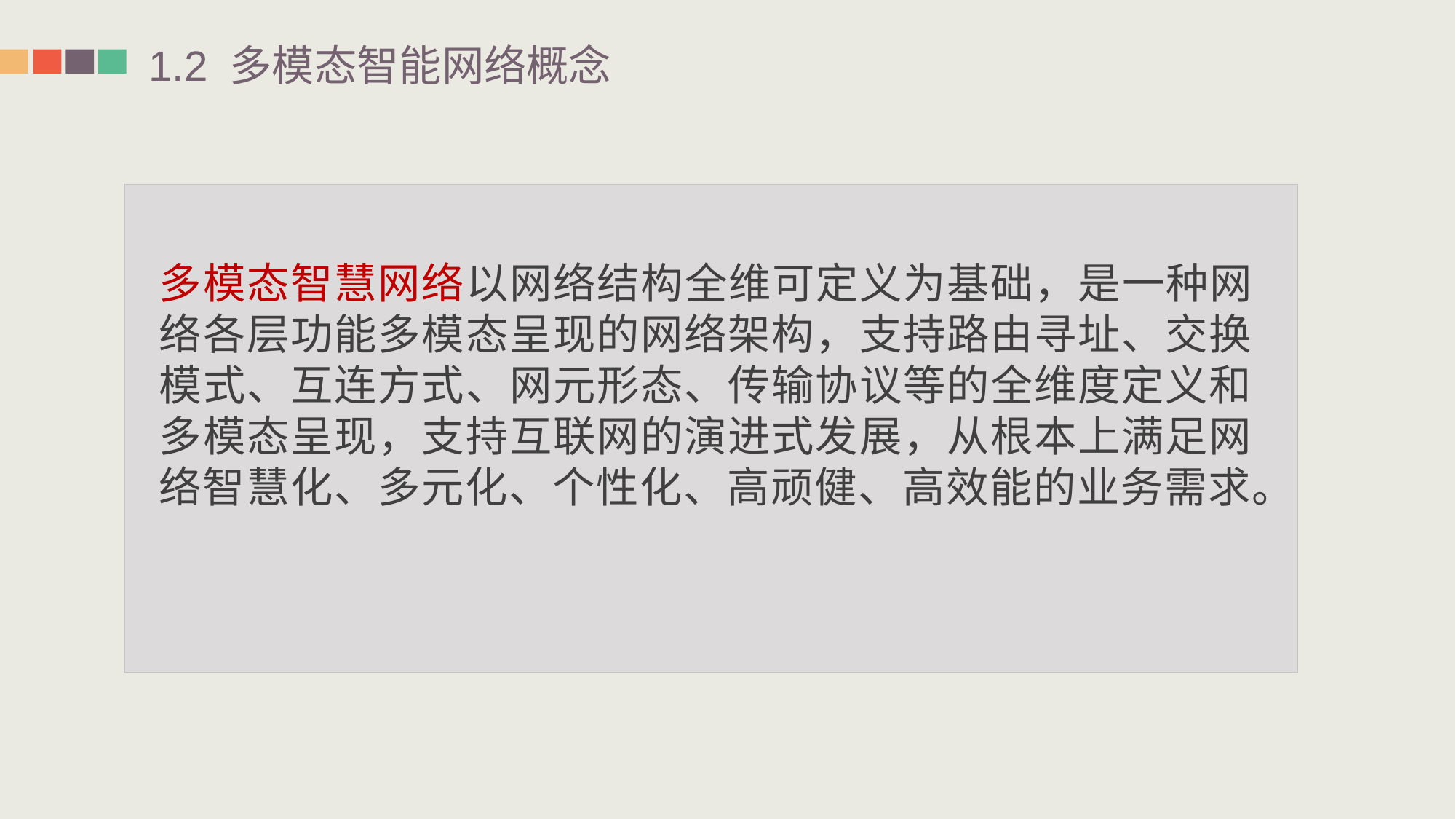

1.2 多模态智能网络概念

多模态智慧网络以网络结构全维可定义为基础，是一种网络各层功能多模态呈现的网络架构，支持路由寻址、交换模式、互连方式、网元形态、传输协议等的全维度定义和多模态呈现，支持互联网的演进式发展，从根本上满足网络智慧化、多元化、个性化、高顽健、高效能的业务需求。